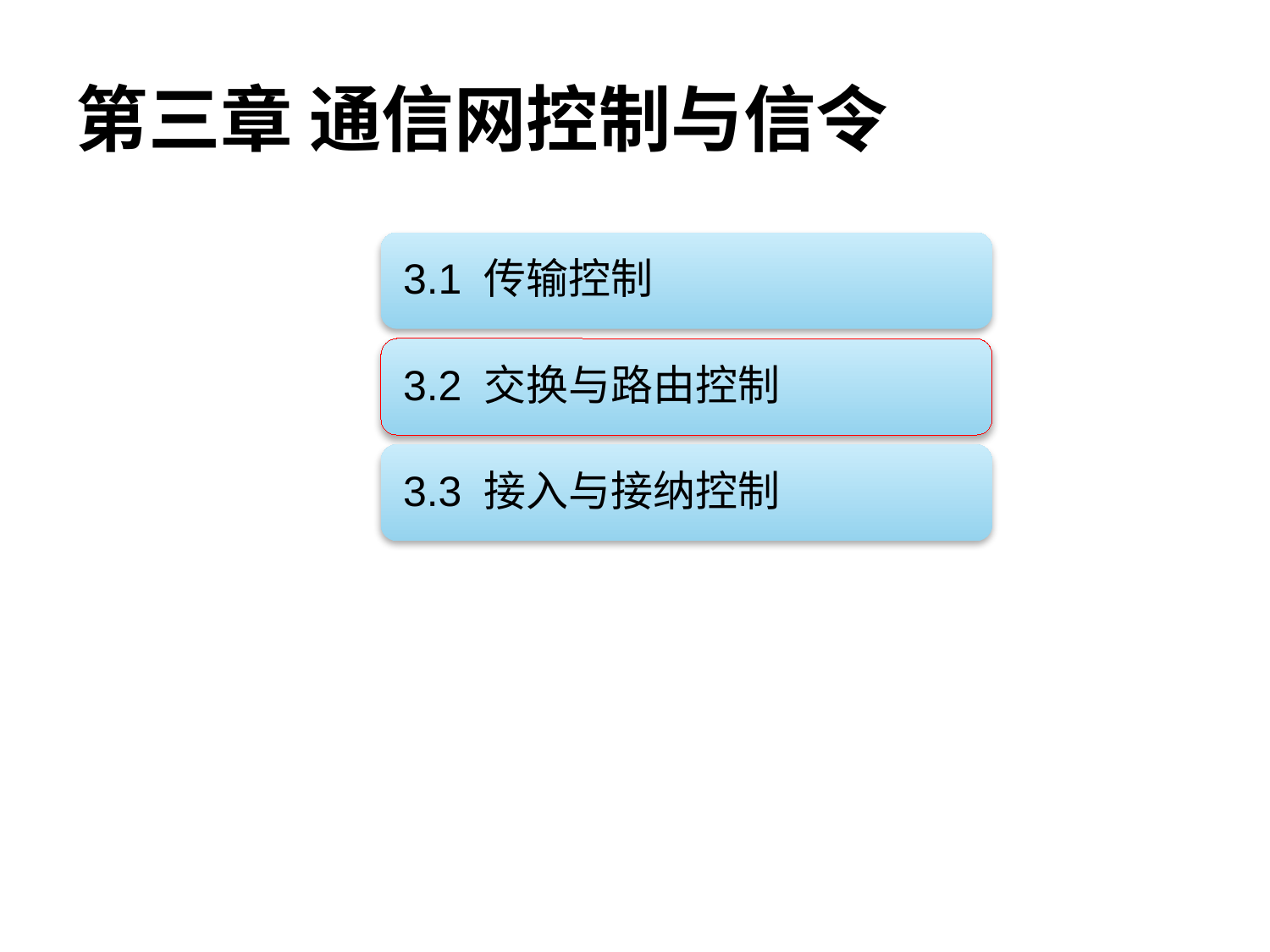

# 第三章 通信网控制与信令
3.1 传输控制
3.2 交换与路由控制
3.3 接入与接纳控制